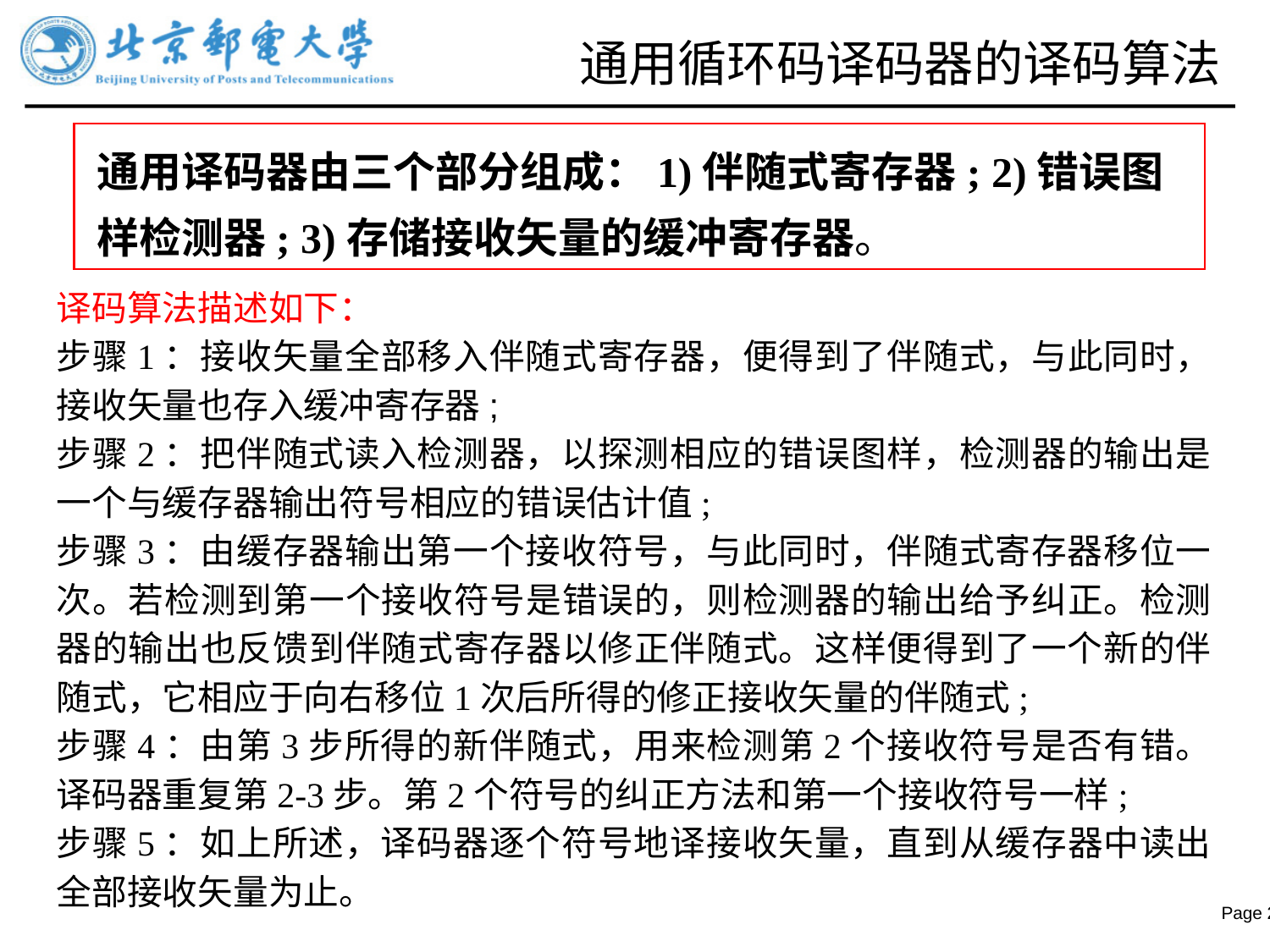

# 通用循环码译码器的译码算法

通用译码器由三个部分组成：1)伴随式寄存器; 2)错误图样检测器; 3)存储接收矢量的缓冲寄存器。
译码算法描述如下：
步骤1：接收矢量全部移入伴随式寄存器，便得到了伴随式，与此同时，接收矢量也存入缓冲寄存器;
步骤2：把伴随式读入检测器，以探测相应的错误图样，检测器的输出是一个与缓存器输出符号相应的错误估计值;
步骤3：由缓存器输出第一个接收符号，与此同时，伴随式寄存器移位一次。若检测到第一个接收符号是错误的，则检测器的输出给予纠正。检测器的输出也反馈到伴随式寄存器以修正伴随式。这样便得到了一个新的伴随式，它相应于向右移位1次后所得的修正接收矢量的伴随式;
步骤4：由第3步所得的新伴随式，用来检测第2个接收符号是否有错。译码器重复第2-3步。第2个符号的纠正方法和第一个接收符号一样;
步骤5：如上所述，译码器逐个符号地译接收矢量，直到从缓存器中读出全部接收矢量为止。